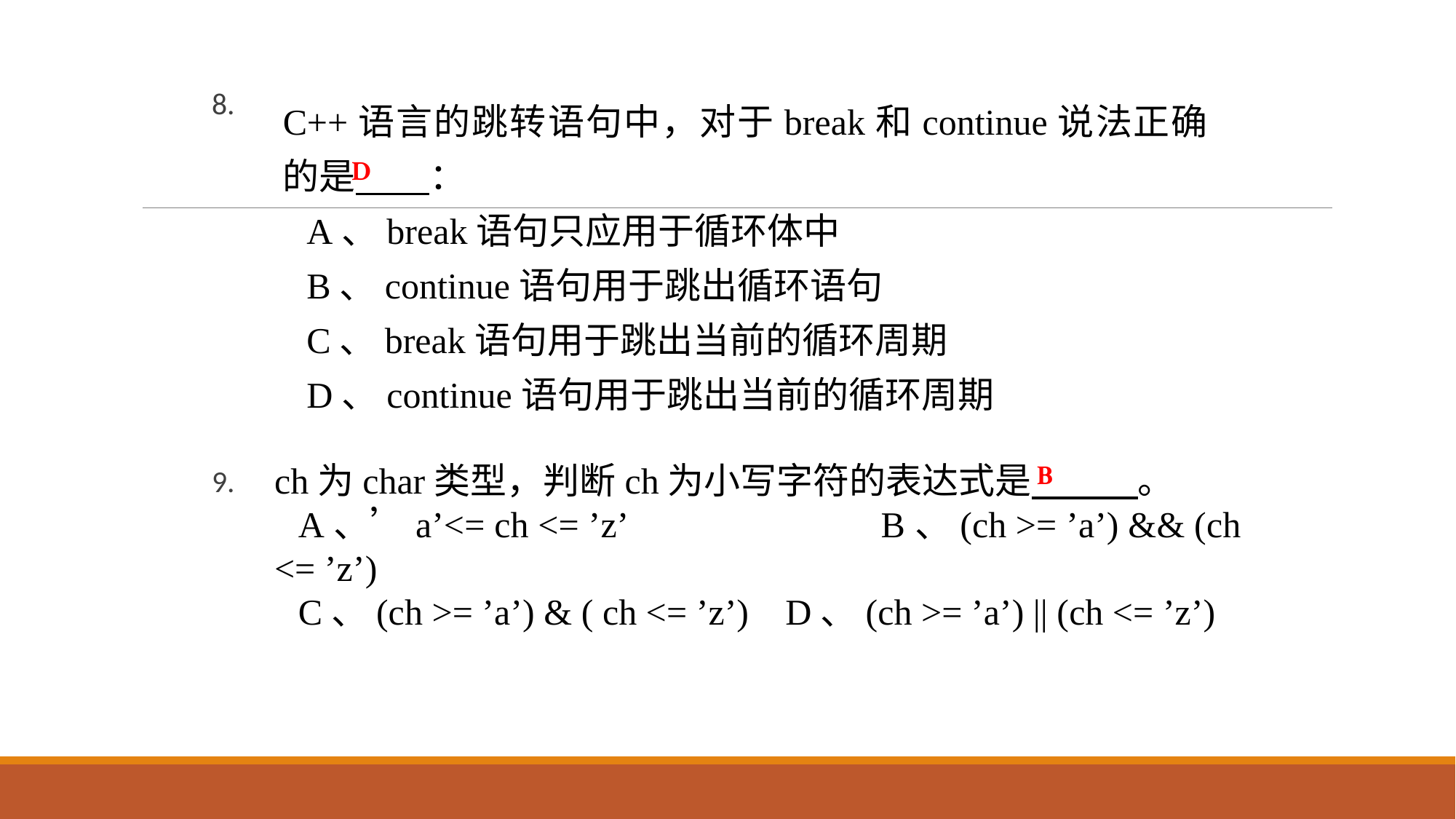

8.

9.
C++语言的跳转语句中，对于break和continue说法正确的是         ：
A、break语句只应用于循环体中
B、continue语句用于跳出循环语句
C、break语句用于跳出当前的循环周期
D、continue语句用于跳出当前的循环周期
D
ch为char类型，判断ch为小写字符的表达式是             。
A、’a’<= ch <= ’z’	                  B、(ch >= ’a’) && (ch <= ’z’)
C、(ch >= ’a’) & ( ch <= ’z’)    D、(ch >= ’a’) || (ch <= ’z’)
B